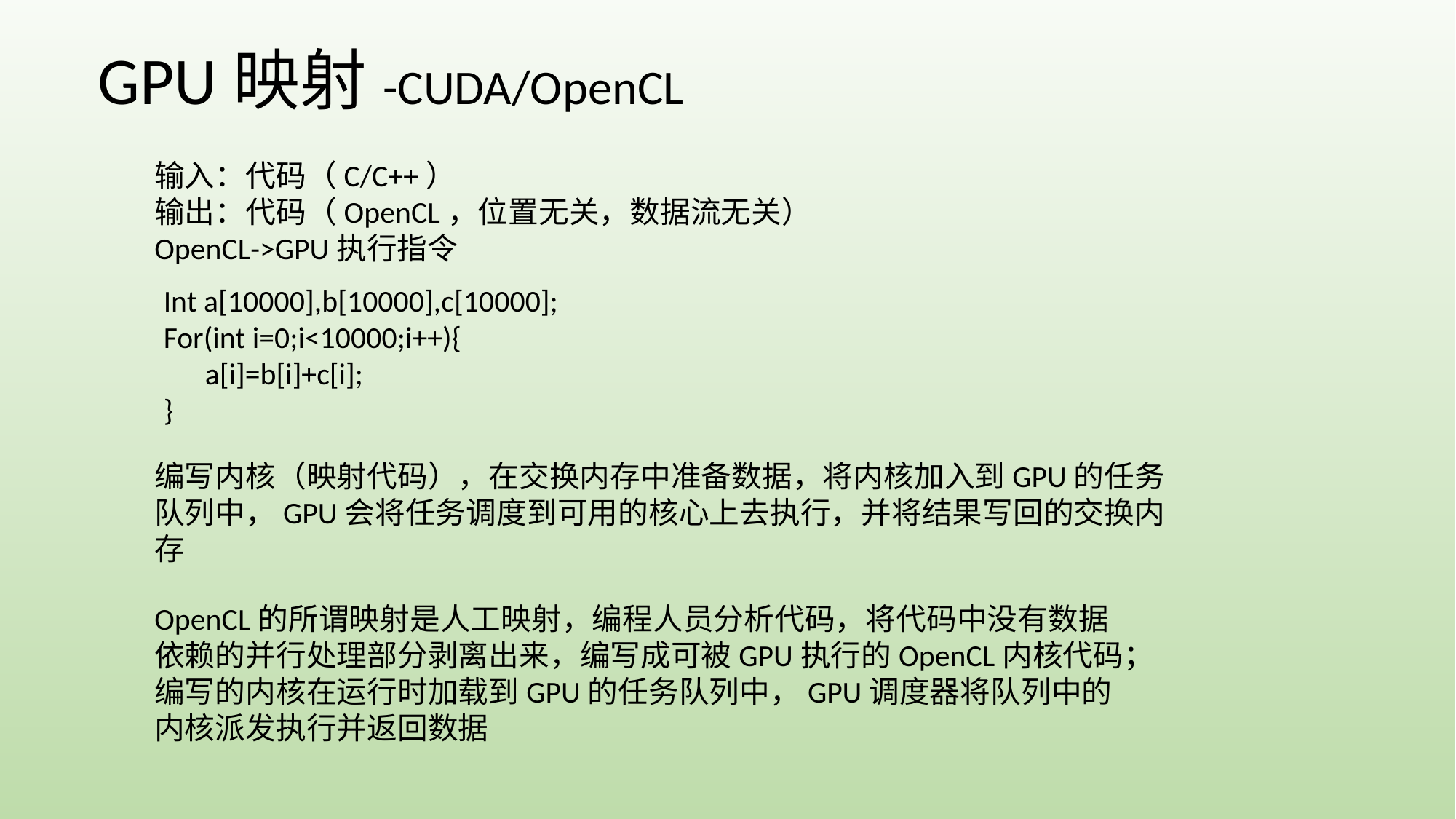

# GPU映射-CUDA/OpenCL
输入：代码（C/C++）
输出：代码（OpenCL，位置无关，数据流无关）
OpenCL->GPU执行指令
Int a[10000],b[10000],c[10000];
For(int i=0;i<10000;i++){
      a[i]=b[i]+c[i];
}
编写内核（映射代码），在交换内存中准备数据，将内核加入到GPU的任务队列中，GPU会将任务调度到可用的核心上去执行，并将结果写回的交换内存
OpenCL的所谓映射是人工映射，编程人员分析代码，将代码中没有数据依赖的并行处理部分剥离出来，编写成可被GPU执行的OpenCL内核代码；编写的内核在运行时加载到GPU的任务队列中，GPU调度器将队列中的内核派发执行并返回数据